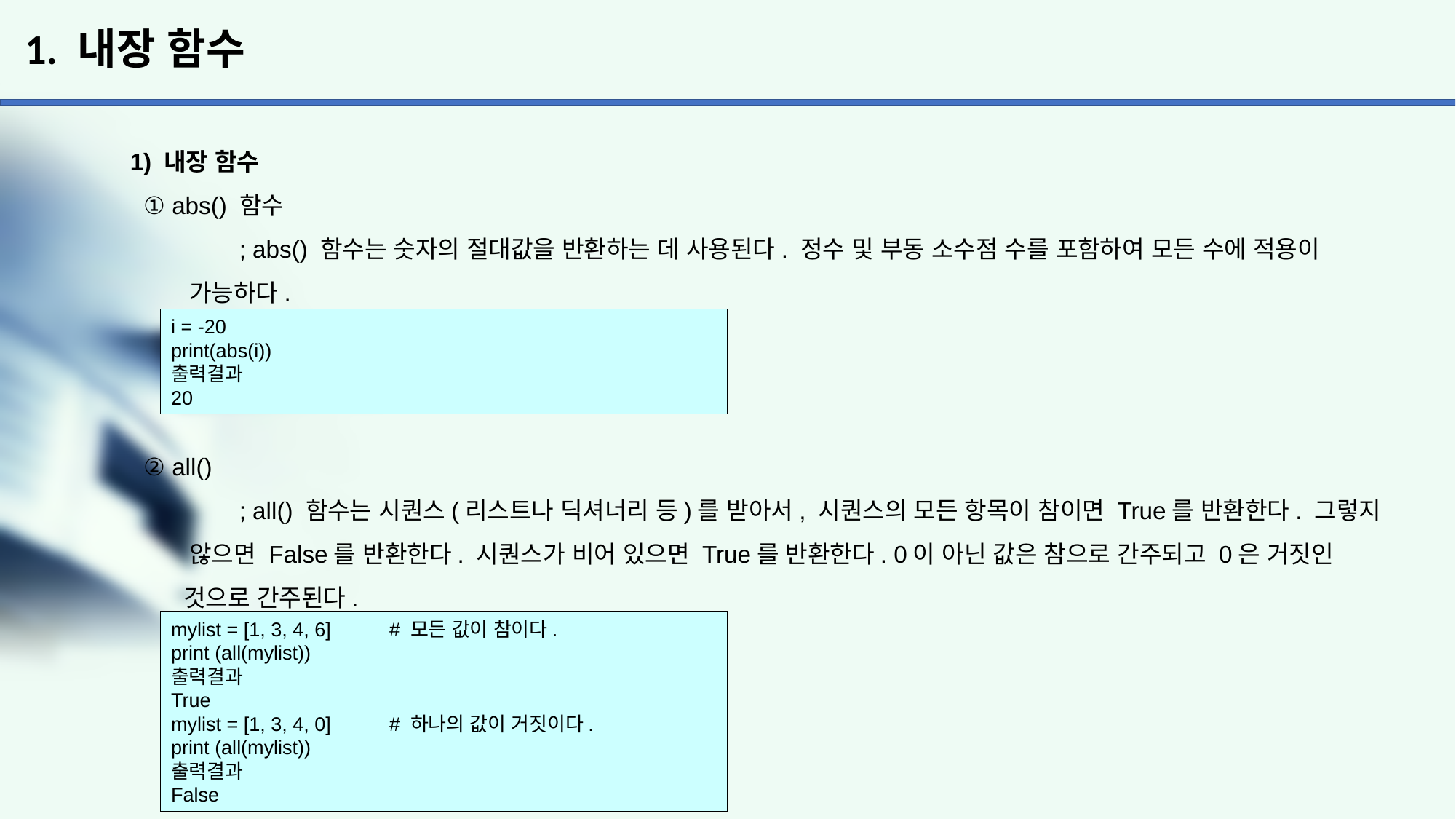

# 1. 내장 함수
1) 내장 함수
  ① abs() 함수
	; abs() 함수는 숫자의 절대값을 반환하는 데 사용된다. 정수 및 부동 소수점 수를 포함하여 모든 수에 적용이
        가능하다.

  ② all()
	; all() 함수는 시퀀스(리스트나 딕셔너리 등)를 받아서, 시퀀스의 모든 항목이 참이면 True를 반환한다. 그렇지
        않으면 False를 반환한다. 시퀀스가 비어 있으면 True를 반환한다. 0이 아닌 값은 참으로 간주되고 0은 거짓인
        것으로 간주된다.
i = -20
print(abs(i))
출력결과
20
mylist = [1, 3, 4, 6]	# 모든 값이 참이다.
print (all(mylist))
출력결과
True
mylist = [1, 3, 4, 0]	# 하나의 값이 거짓이다.
print (all(mylist))
출력결과
False